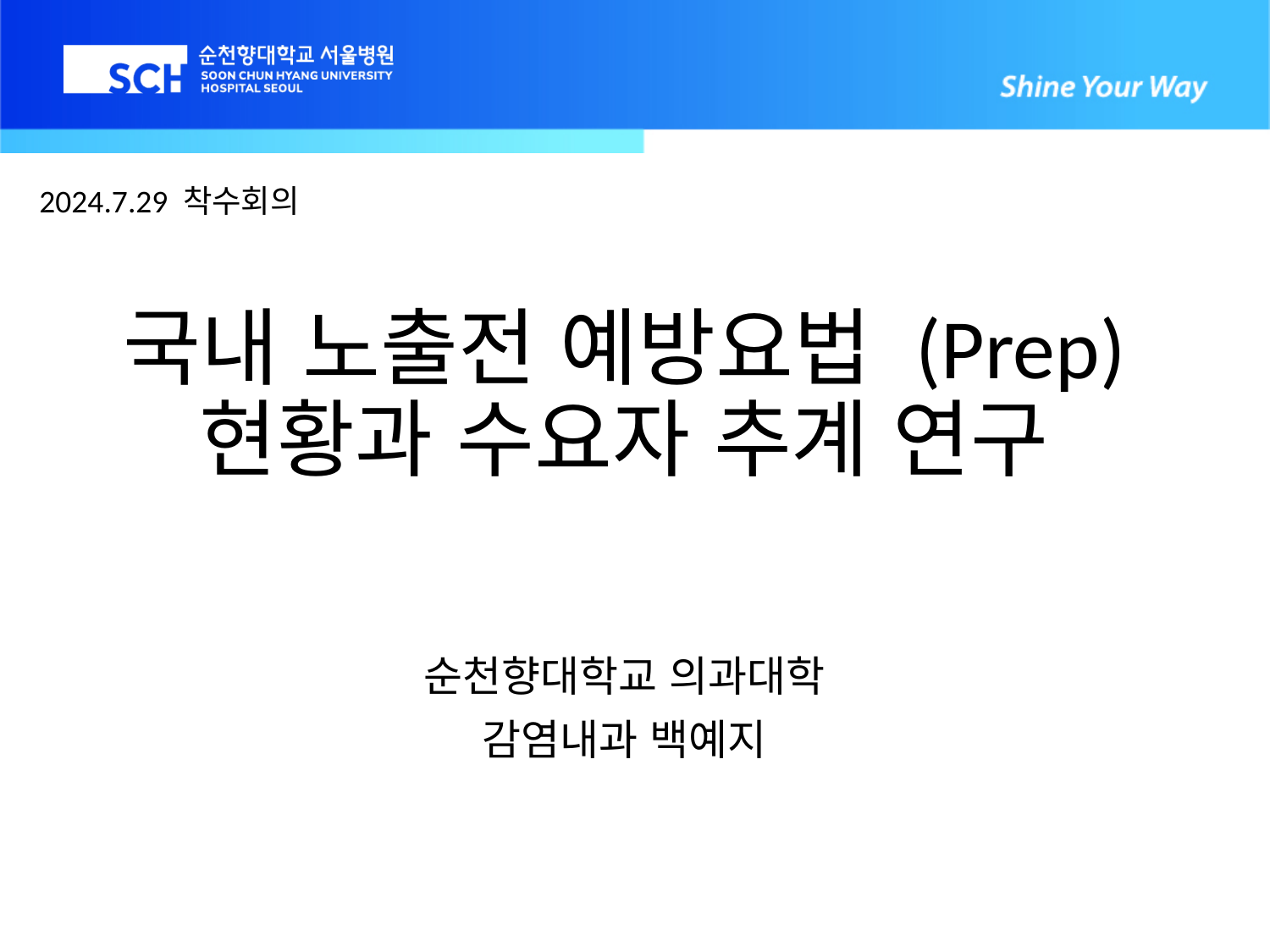

# 국내 노출전 예방요법 (Prep) 현황과 수요자 추계 연구
2024.7.29 착수회의
순천향대학교 의과대학
감염내과 백예지